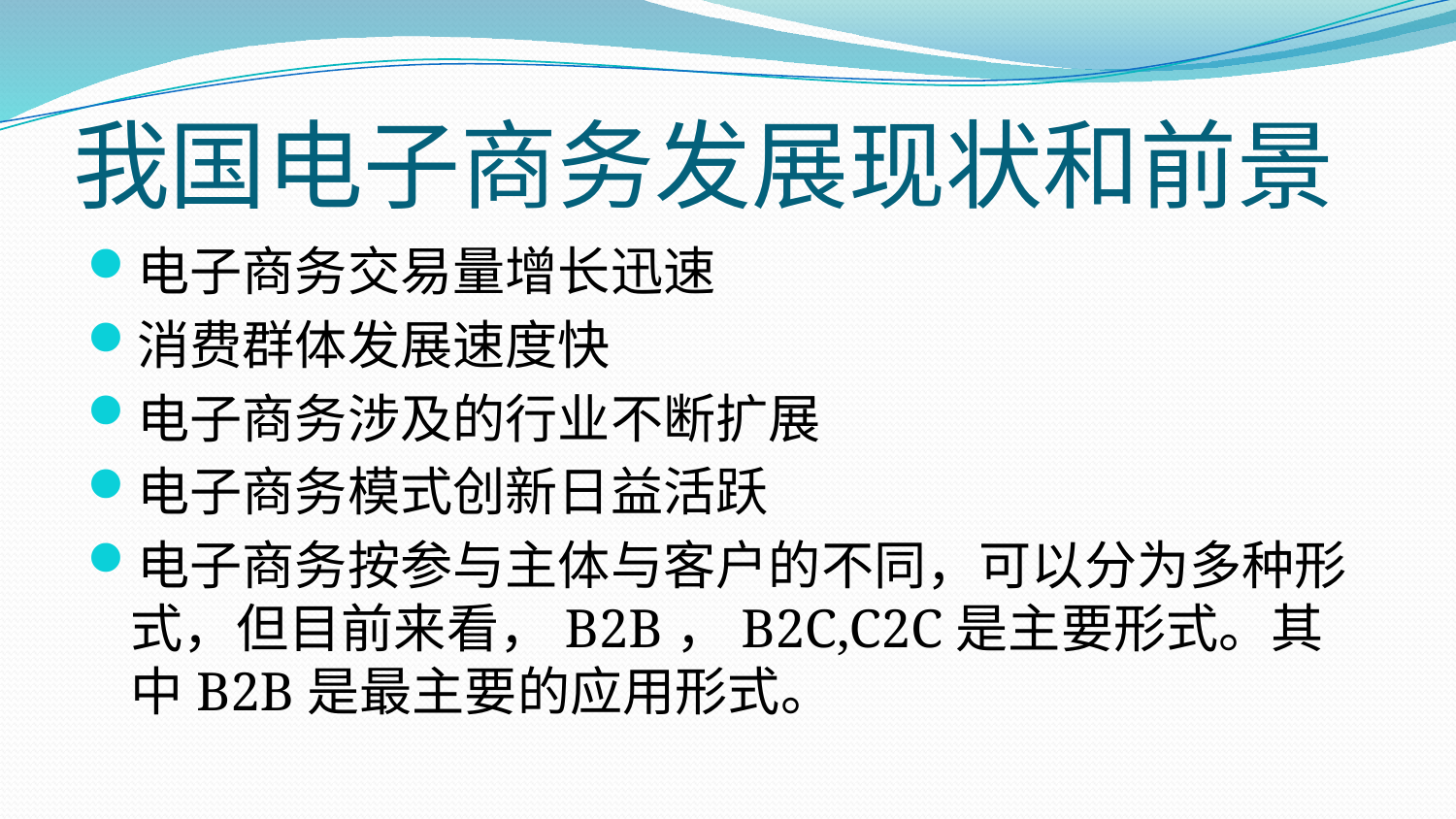

# 我国电子商务发展现状和前景
电子商务交易量增长迅速
消费群体发展速度快
电子商务涉及的行业不断扩展
电子商务模式创新日益活跃
电子商务按参与主体与客户的不同，可以分为多种形式，但目前来看，B2B，B2C,C2C是主要形式。其中B2B是最主要的应用形式。